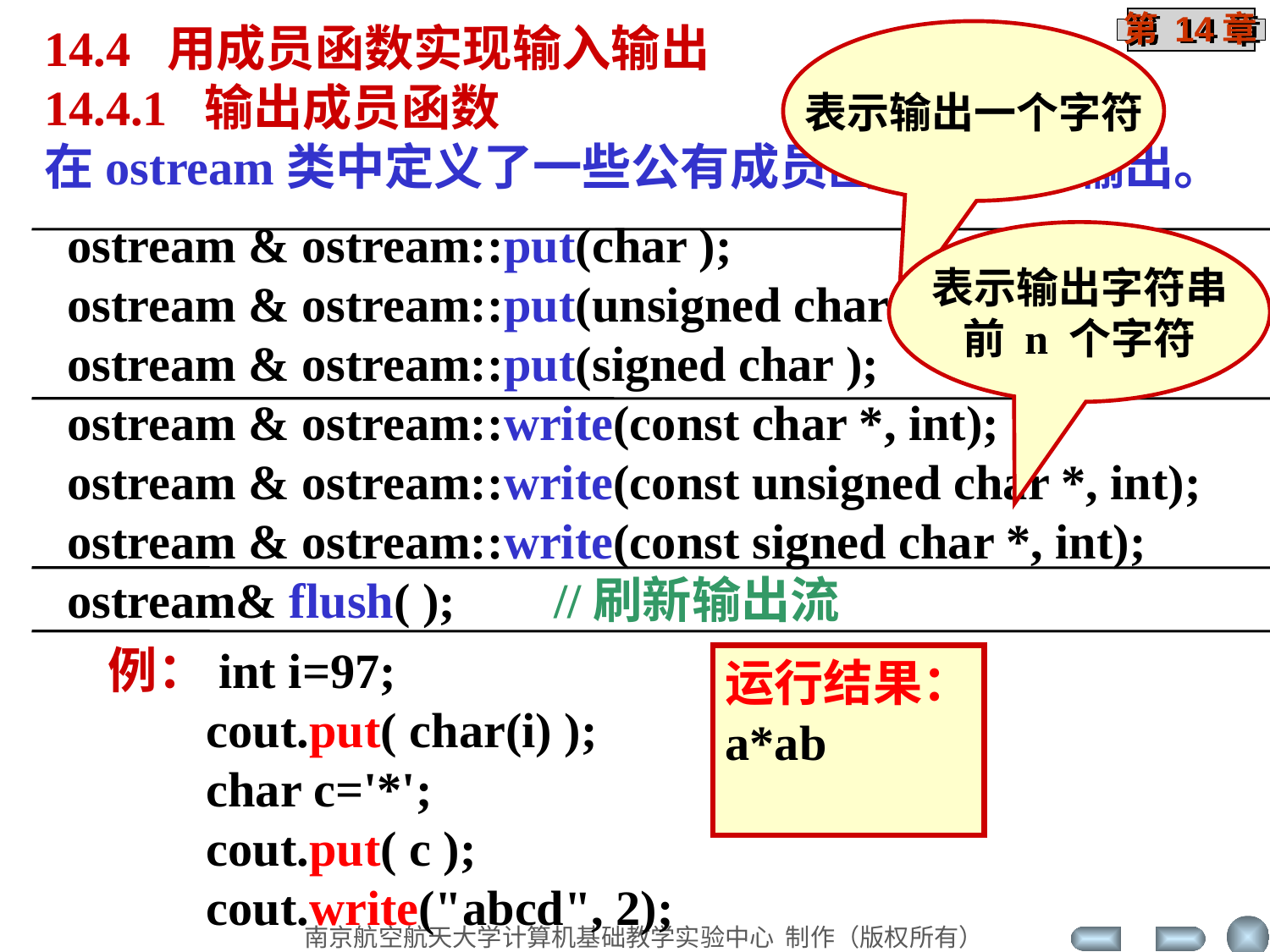

14.4  用成员函数实现输入输出
14.4.1  输出成员函数
在ostream类中定义了一些公有成员函数，用于输出。
表示输出一个字符
ostream & ostream::put(char );
ostream & ostream::put(unsigned char );
ostream & ostream::put(signed char );
ostream & ostream::write(const char *, int);
ostream & ostream::write(const unsigned char *, int);
ostream & ostream::write(const signed char *, int);
ostream& flush( );        //刷新输出流
表示输出字符串
前 n 个字符

例：int i=97;
        cout.put( char(i) );
        char c='*';
        cout.put( c );
        cout.write("abcd", 2);
运行结果：
a*ab